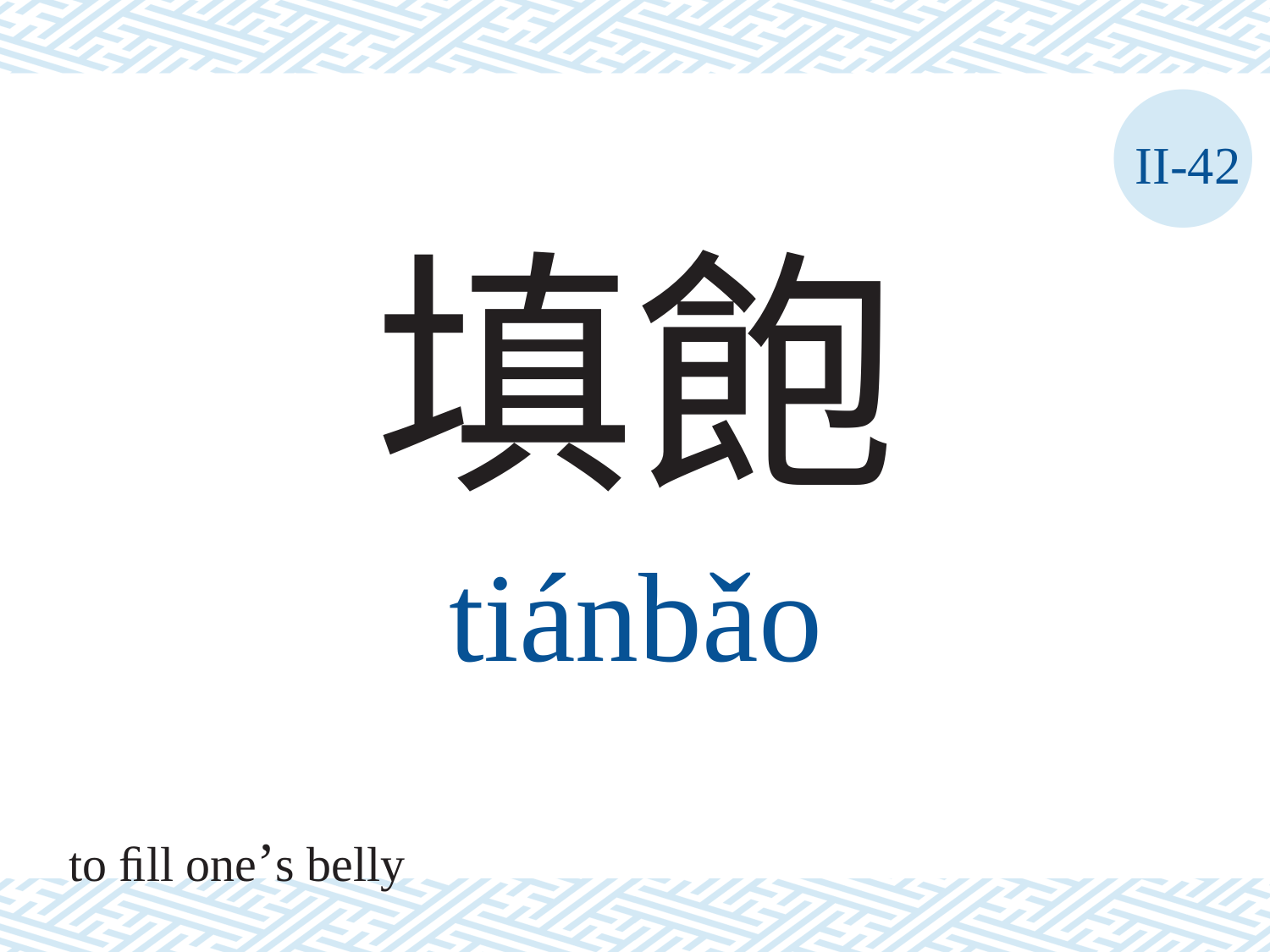

II-42
填飽
tiánbǎo
to ﬁll one’s belly